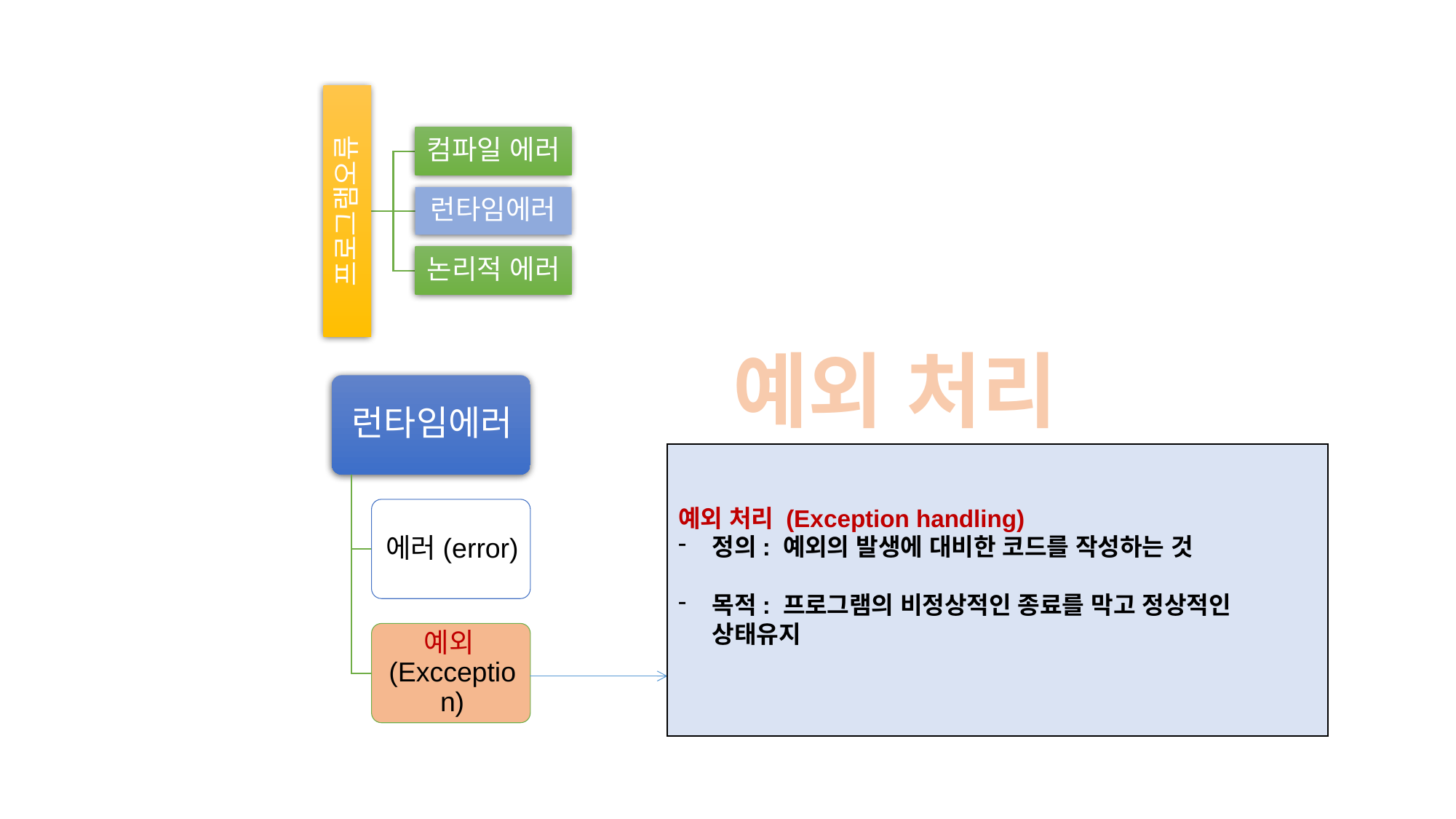

프로그램오류
컴파일 에러
런타임에러
논리적 에러
예외 처리
런타임에러
에러(error)
예외(Excception)
예외 처리 (Exception handling)
정의: 예외의 발생에 대비한 코드를 작성하는 것

목적: 프로그램의 비정상적인 종료를 막고 정상적인 상태유지